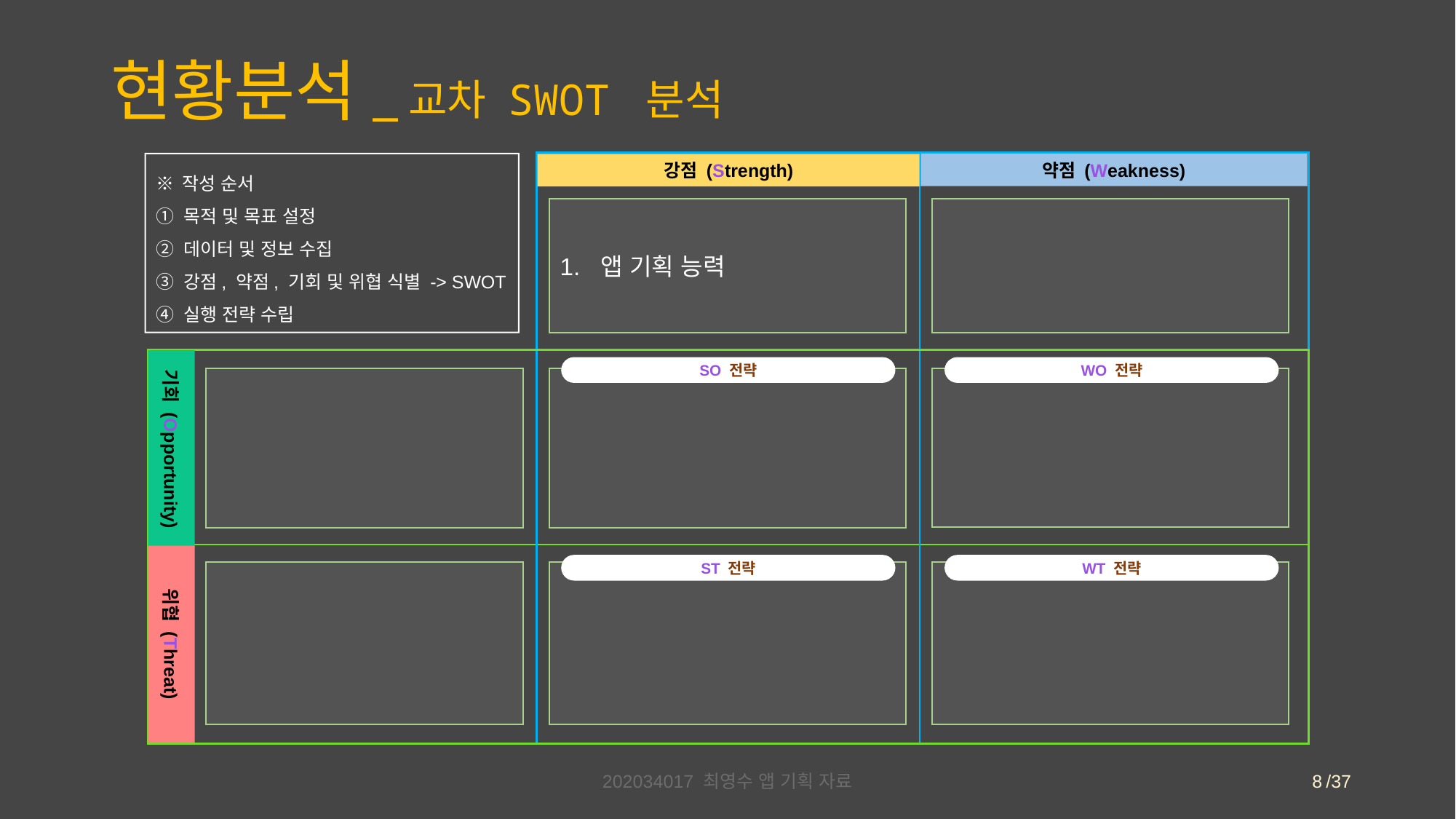

# 현황분석_교차 SWOT 분석

약점 (Weakness)
※ 작성 순서
① 목적 및 목표 설정
② 데이터 및 정보 수집
③ 강점, 약점, 기회 및 위협 식별 -> SWOT
④ 실행 전략 수립
강점 (Strength)
앱 기획 능력

기회 (Opportunity)
SO 전략
WO 전략

위협 (Threat)
ST 전략
WT 전략

8
202034017 최영수 앱 기획 자료